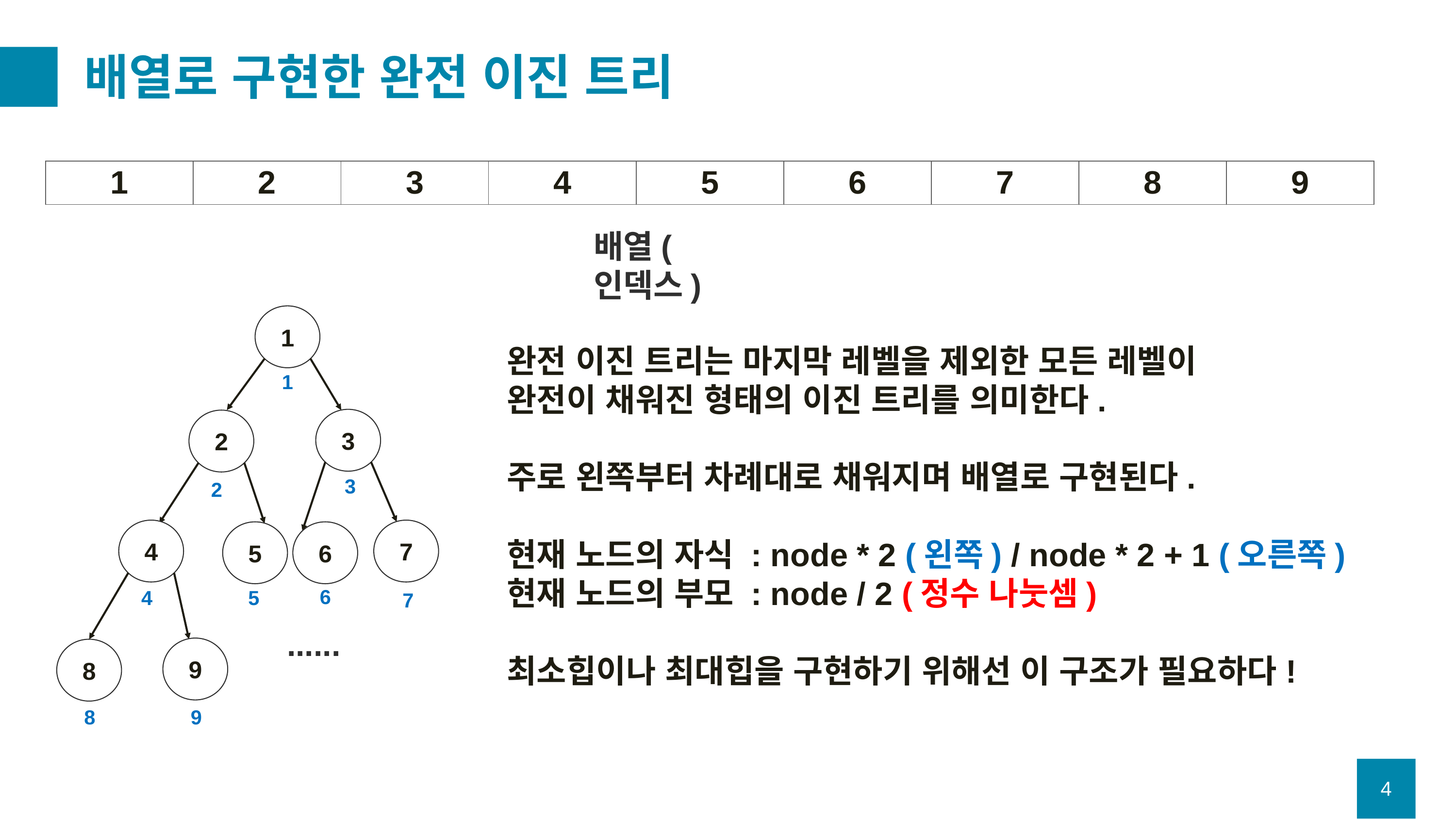

# 배열로 구현한 완전 이진 트리
| 1 | 2 | 3 | 4 | 5 | 6 | 7 | 8 | 9 |
| --- | --- | --- | --- | --- | --- | --- | --- | --- |
배열(인덱스)
1
완전 이진 트리는 마지막 레벨을 제외한 모든 레벨이
완전이 채워진 형태의 이진 트리를 의미한다.

주로 왼쪽부터 차례대로 채워지며 배열로 구현된다.

현재 노드의 자식 : node * 2 (왼쪽) / node * 2 + 1 (오른쪽)
현재 노드의 부모 : node / 2 (정수 나눗셈)

최소힙이나 최대힙을 구현하기 위해선 이 구조가 필요하다!
1
3
2
3
2
4
7
5
6
6
4
5
7
......
9
8
8
9
4